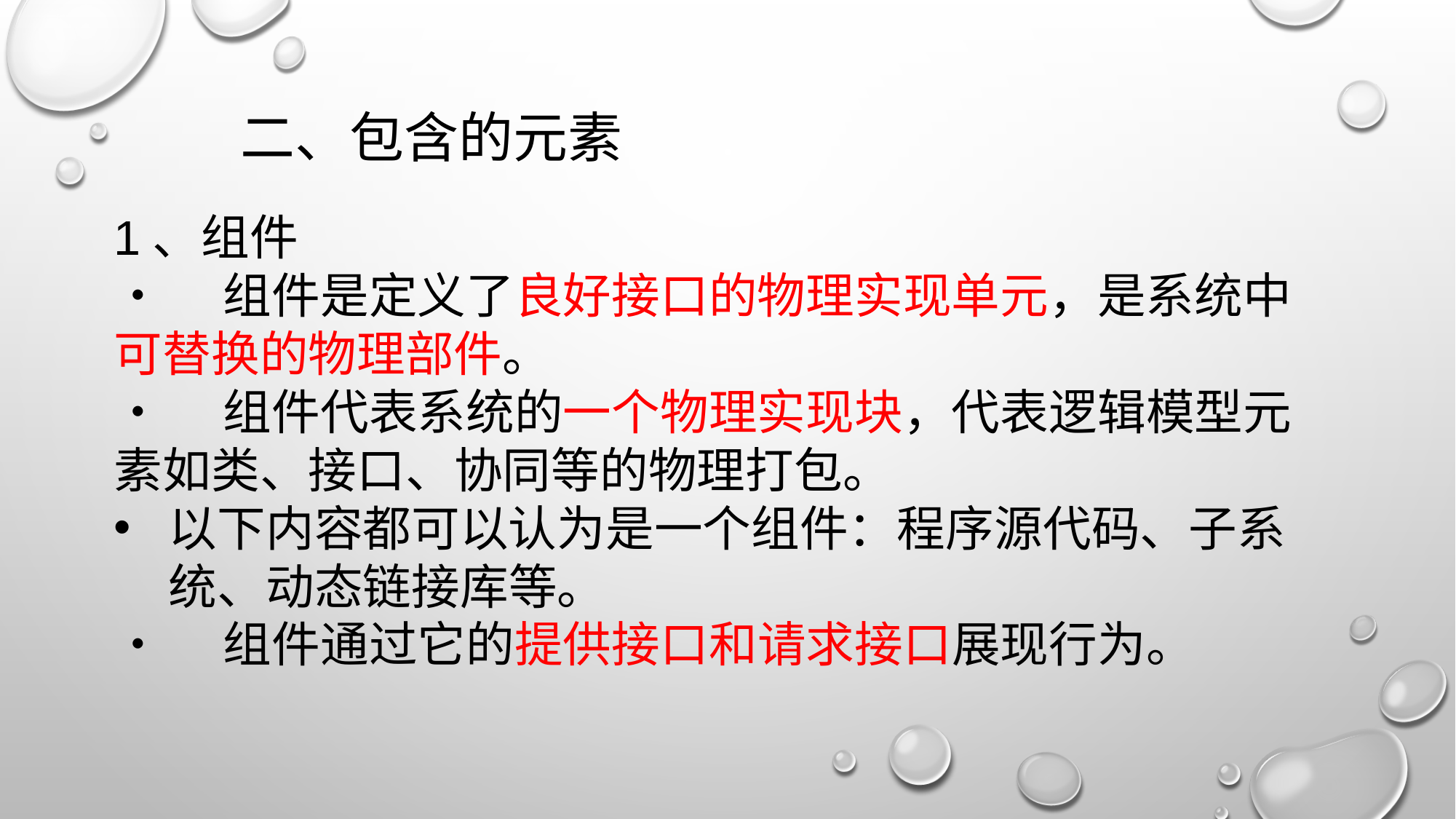

二、包含的元素
1、组件
•	组件是定义了良好接口的物理实现单元，是系统中可替换的物理部件。
•	组件代表系统的一个物理实现块，代表逻辑模型元素如类、接口、协同等的物理打包。
以下内容都可以认为是一个组件：程序源代码、子系统、动态链接库等。
•	组件通过它的提供接口和请求接口展现行为。